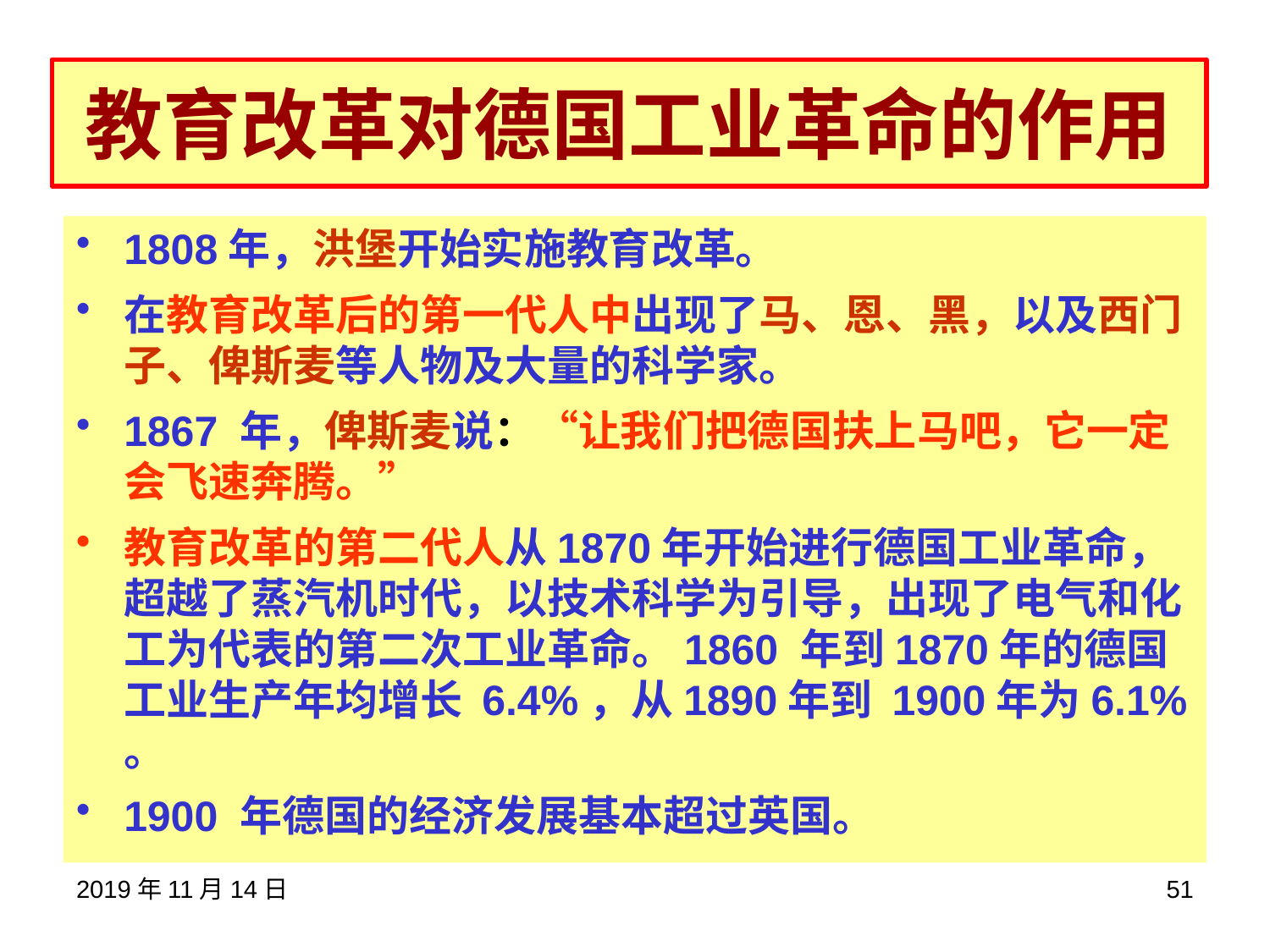

# 教育改革对德国工业革命的作用
1808年，洪堡开始实施教育改革。
在教育改革后的第一代人中出现了马、恩、黑，以及西门子、俾斯麦等人物及大量的科学家。
1867 年，俾斯麦说：“让我们把德国扶上马吧，它一定会飞速奔腾。”
教育改革的第二代人从1870年开始进行德国工业革命，超越了蒸汽机时代，以技术科学为引导，出现了电气和化工为代表的第二次工业革命。1860 年到1870年的德国工业生产年均增长 6.4%，从1890年到 1900年为6.1% 。
1900 年德国的经济发展基本超过英国。
2019年11月14日
51